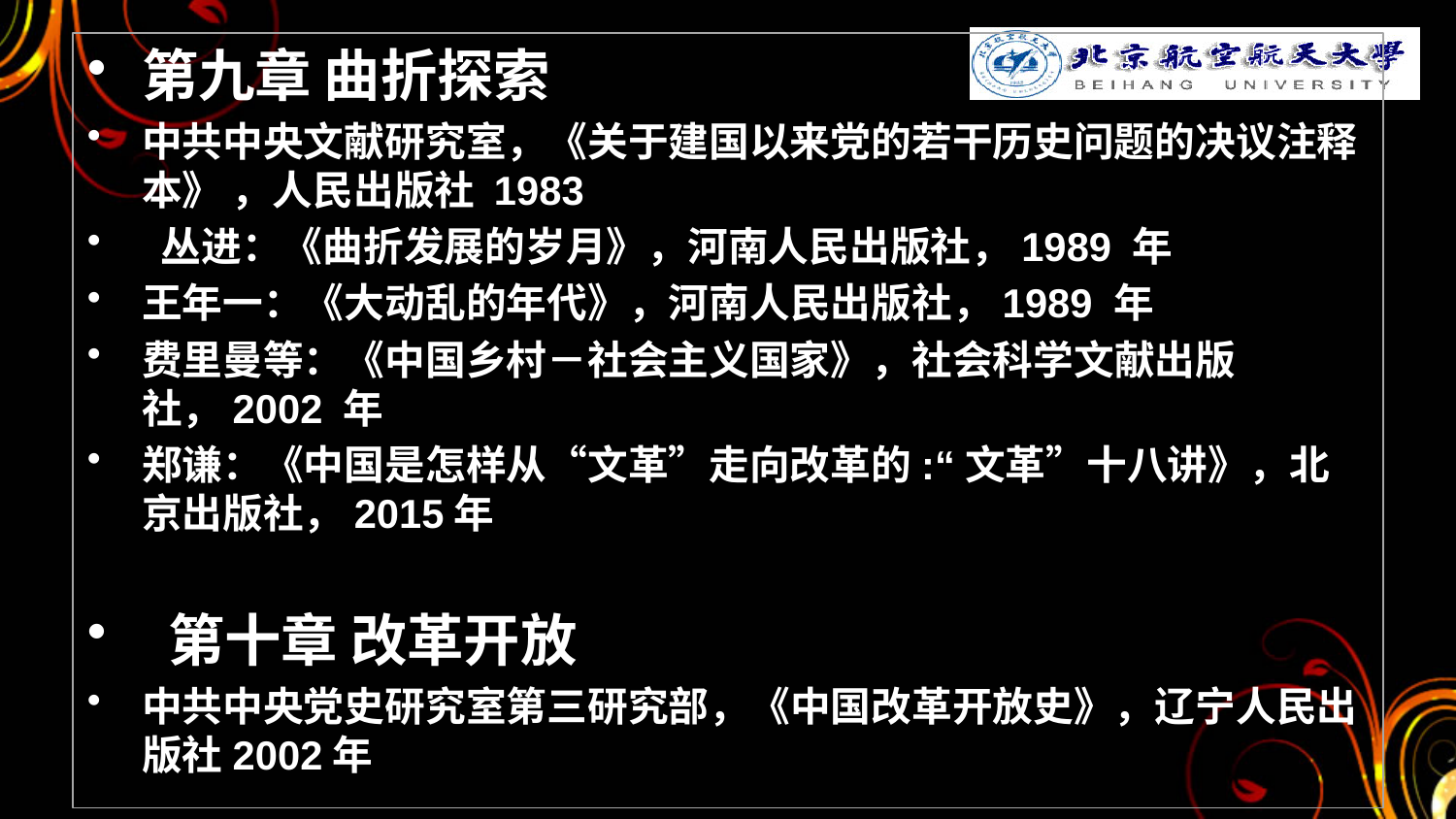

#
第九章 曲折探索
中共中央文献研究室，《关于建国以来党的若干历史问题的决议注释本》 ，人民出版社 1983
 丛进：《曲折发展的岁月》，河南人民出版社，1989 年
王年一：《大动乱的年代》，河南人民出版社，1989 年
费里曼等：《中国乡村－社会主义国家》，社会科学文献出版社，2002 年
郑谦：《中国是怎样从“文革”走向改革的:“文革”十八讲》，北京出版社，2015年

 第十章 改革开放
中共中央党史研究室第三研究部，《中国改革开放史》，辽宁人民出版社2002年